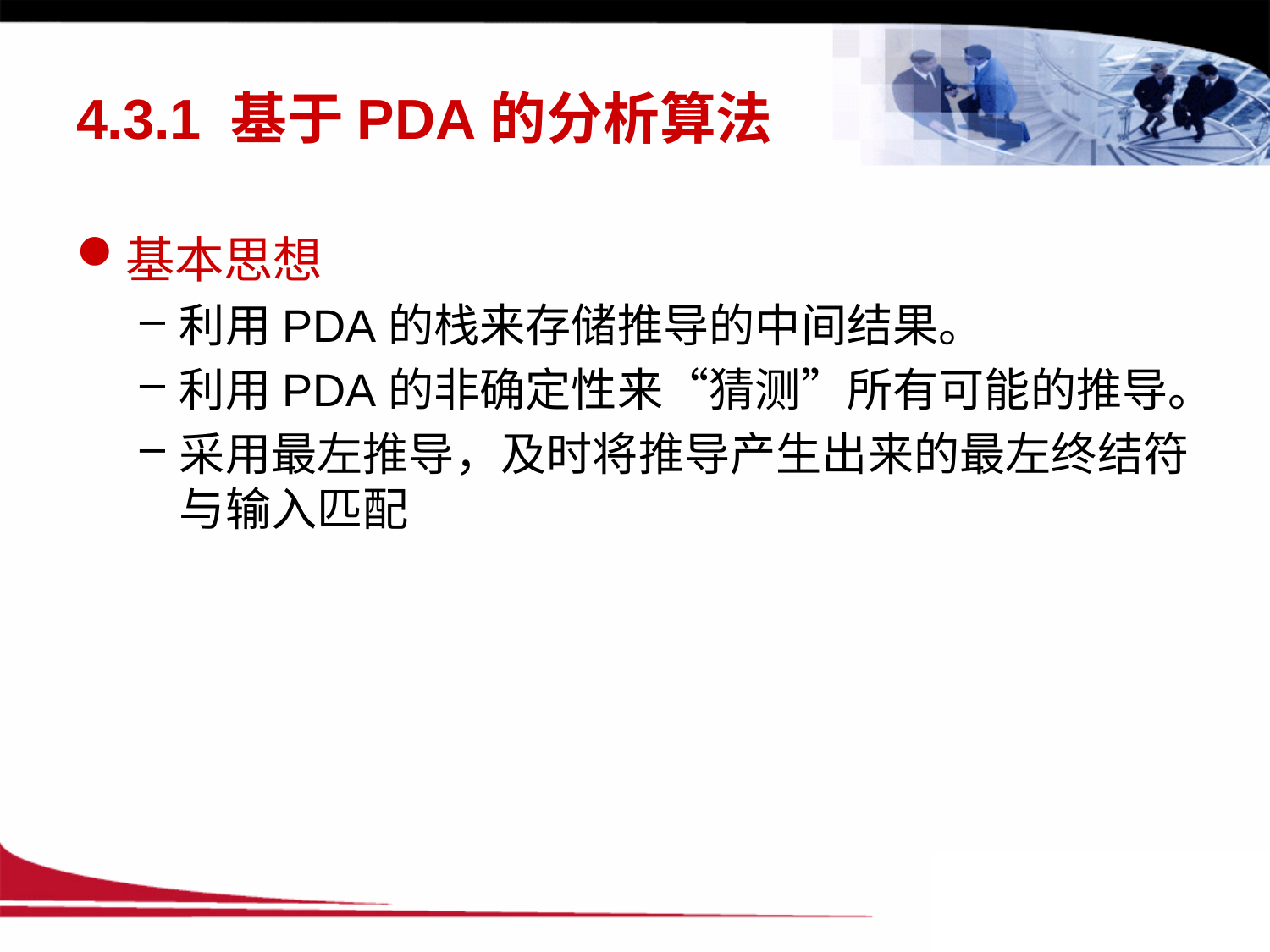

# 4.3.1 基于PDA的分析算法
基本思想
利用PDA的栈来存储推导的中间结果。
利用PDA的非确定性来“猜测”所有可能的推导。
采用最左推导，及时将推导产生出来的最左终结符与输入匹配